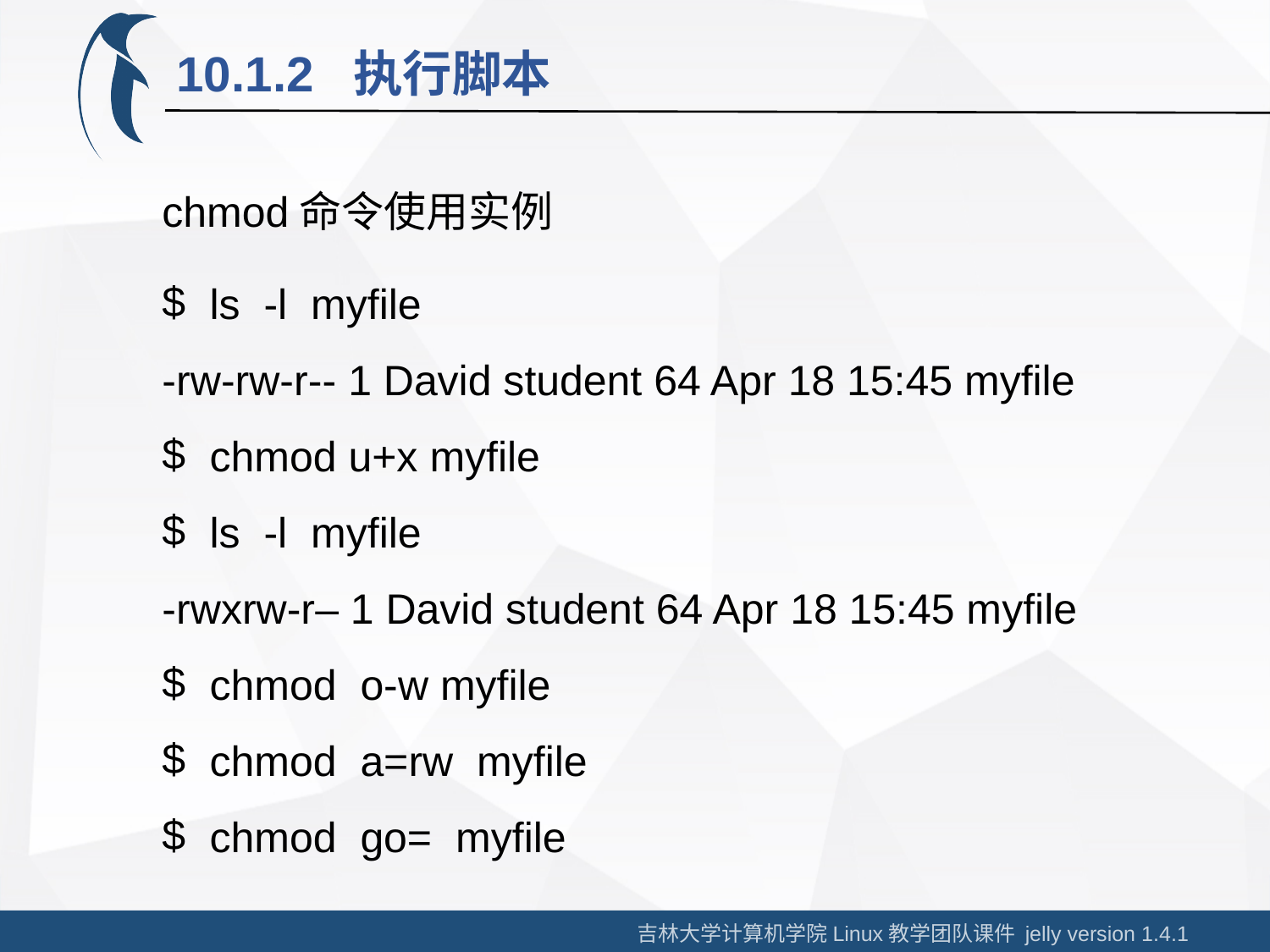

10.1.2  执行脚本
chmod命令使用实例
ls  -l  myfile
-rw-rw-r-- 1 David student 64 Apr 18 15:45 myfile
chmod u+x myfile
ls  -l  myfile
-rwxrw-r– 1 David student 64 Apr 18 15:45 myfile
chmod  o-w myfile
chmod  a=rw  myfile
chmod  go=  myfile